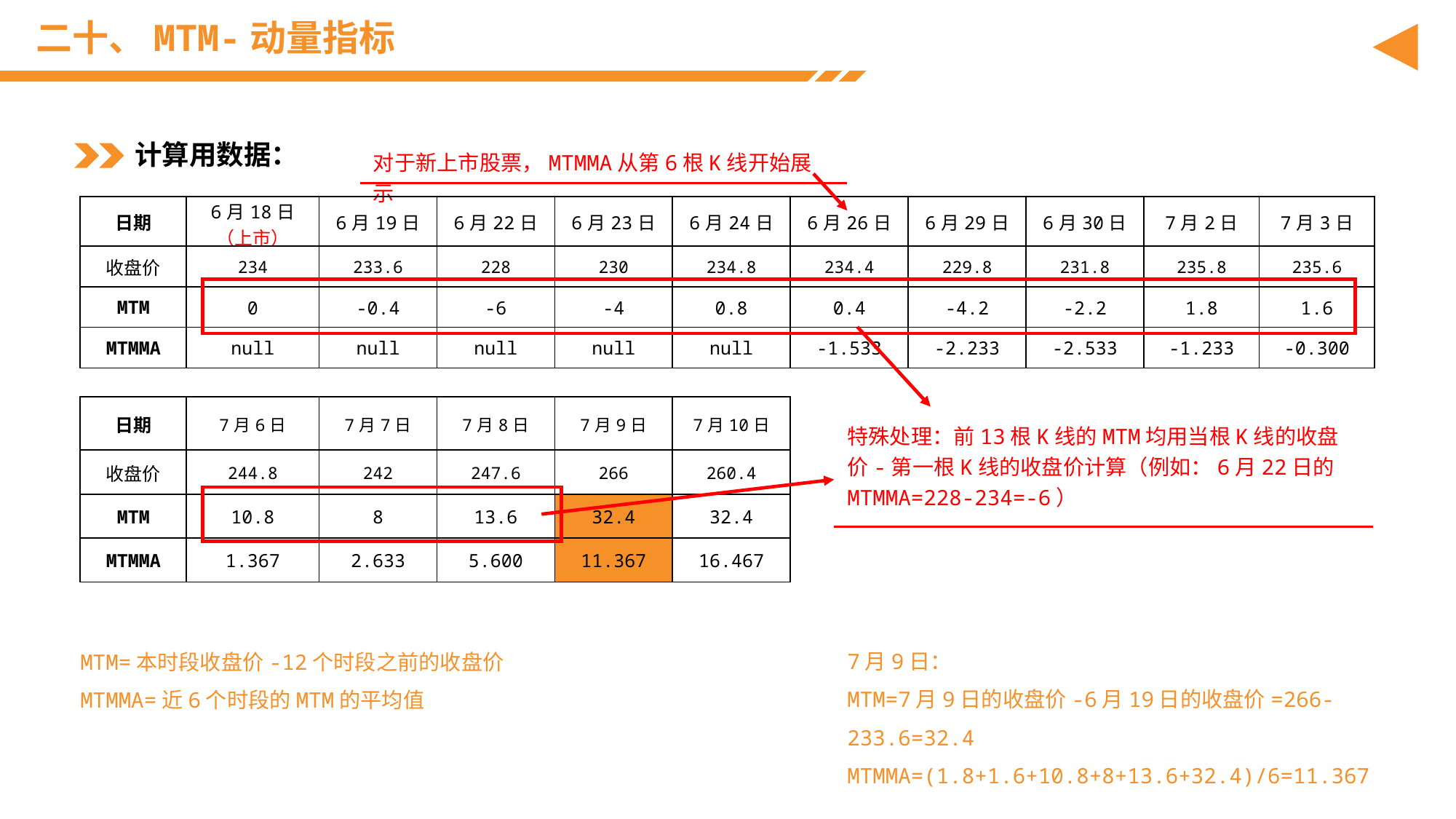

# 二十、MTM-动量指标

计算用数据：

对于新上市股票，MTMMA从第6根K线开始展示
| 日期 | 6月18日 （上市） | 6月19日 | 6月22日 | 6月23日 | 6月24日 | 6月26日 | 6月29日 | 6月30日 | 7月2日 | 7月3日 |
| --- | --- | --- | --- | --- | --- | --- | --- | --- | --- | --- |
| 收盘价 | 234 | 233.6 | 228 | 230 | 234.8 | 234.4 | 229.8 | 231.8 | 235.8 | 235.6 |
| MTM | 0 | -0.4 | -6 | -4 | 0.8 | 0.4 | -4.2 | -2.2 | 1.8 | 1.6 |
| MTMMA | null | null | null | null | null | -1.533 | -2.233 | -2.533 | -1.233 | -0.300 |

| 日期 | 7月6日 | 7月7日 | 7月8日 | 7月9日 | 7月10日 |
| --- | --- | --- | --- | --- | --- |
| 收盘价 | 244.8 | 242 | 247.6 | 266 | 260.4 |
| MTM | 10.8 | 8 | 13.6 | 32.4 | 32.4 |
| MTMMA | 1.367 | 2.633 | 5.600 | 11.367 | 16.467 |
特殊处理：前13根K线的MTM均用当根K线的收盘价-第一根K线的收盘价计算（例如：6月22日的MTMMA=228-234=-6）

7月9日：
MTM=7月9日的收盘价-6月19日的收盘价=266-233.6=32.4
MTMMA=(1.8+1.6+10.8+8+13.6+32.4)/6=11.367
MTM=本时段收盘价-12个时段之前的收盘价
MTMMA=近6个时段的MTM的平均值